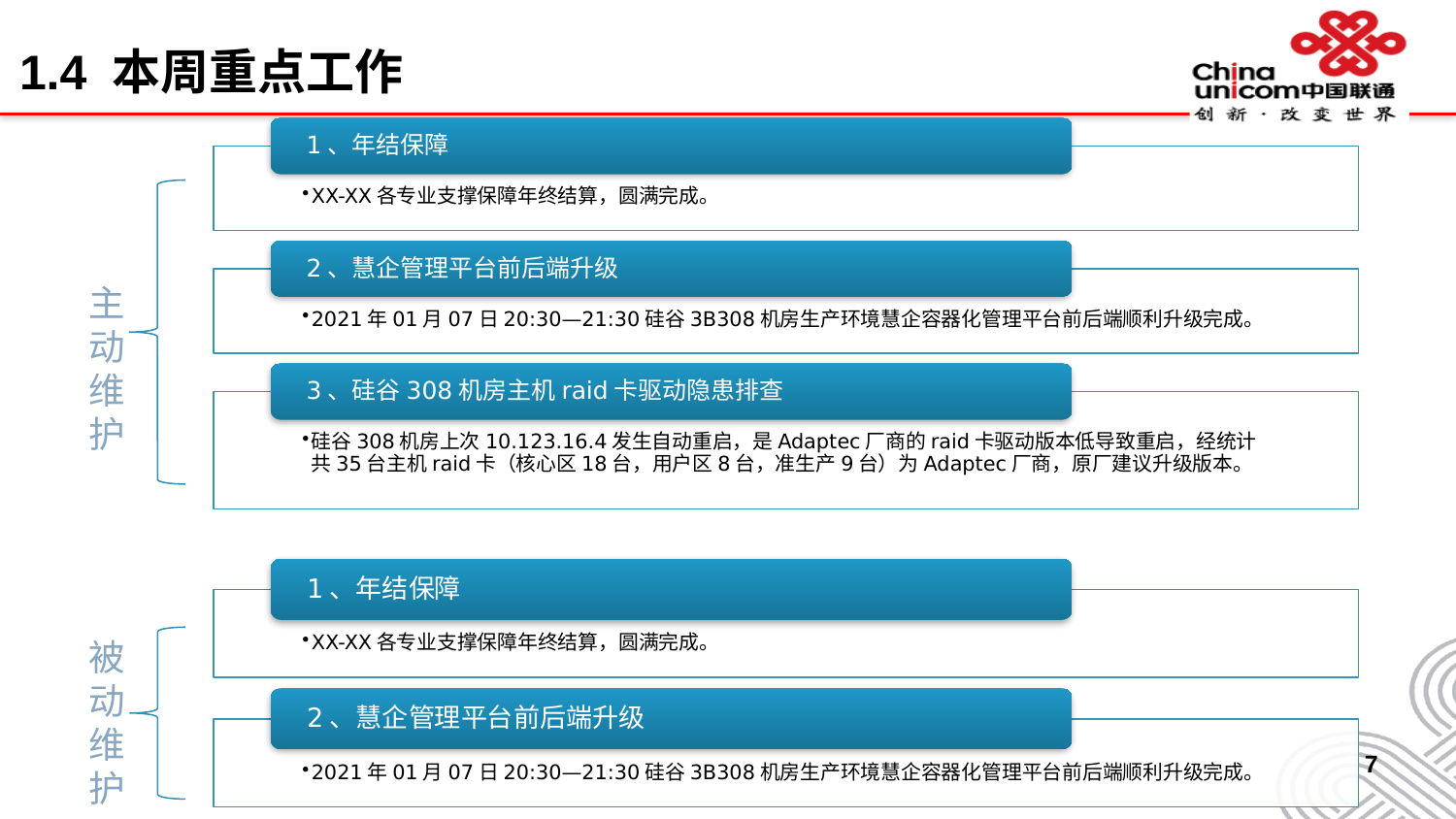

1.4 本周重点工作
XX-XX各专业支撑保障年终结算，圆满完成。
1、年结保障
2021年01月07日20:30—21:30硅谷3B308机房生产环境慧企容器化管理平台前后端顺利升级完成。
2、慧企管理平台前后端升级
硅谷308机房上次10.123.16.4发生自动重启，是Adaptec厂商的raid卡驱动版本低导致重启，经统计共35台主机raid卡（核心区18台，用户区8台，准生产9台）为Adaptec厂商，原厂建议升级版本。
3、硅谷308机房主机raid卡驱动隐患排查

主动维护
XX-XX各专业支撑保障年终结算，圆满完成。
1、年结保障
2021年01月07日20:30—21:30硅谷3B308机房生产环境慧企容器化管理平台前后端顺利升级完成。
2、慧企管理平台前后端升级
被动维护

7